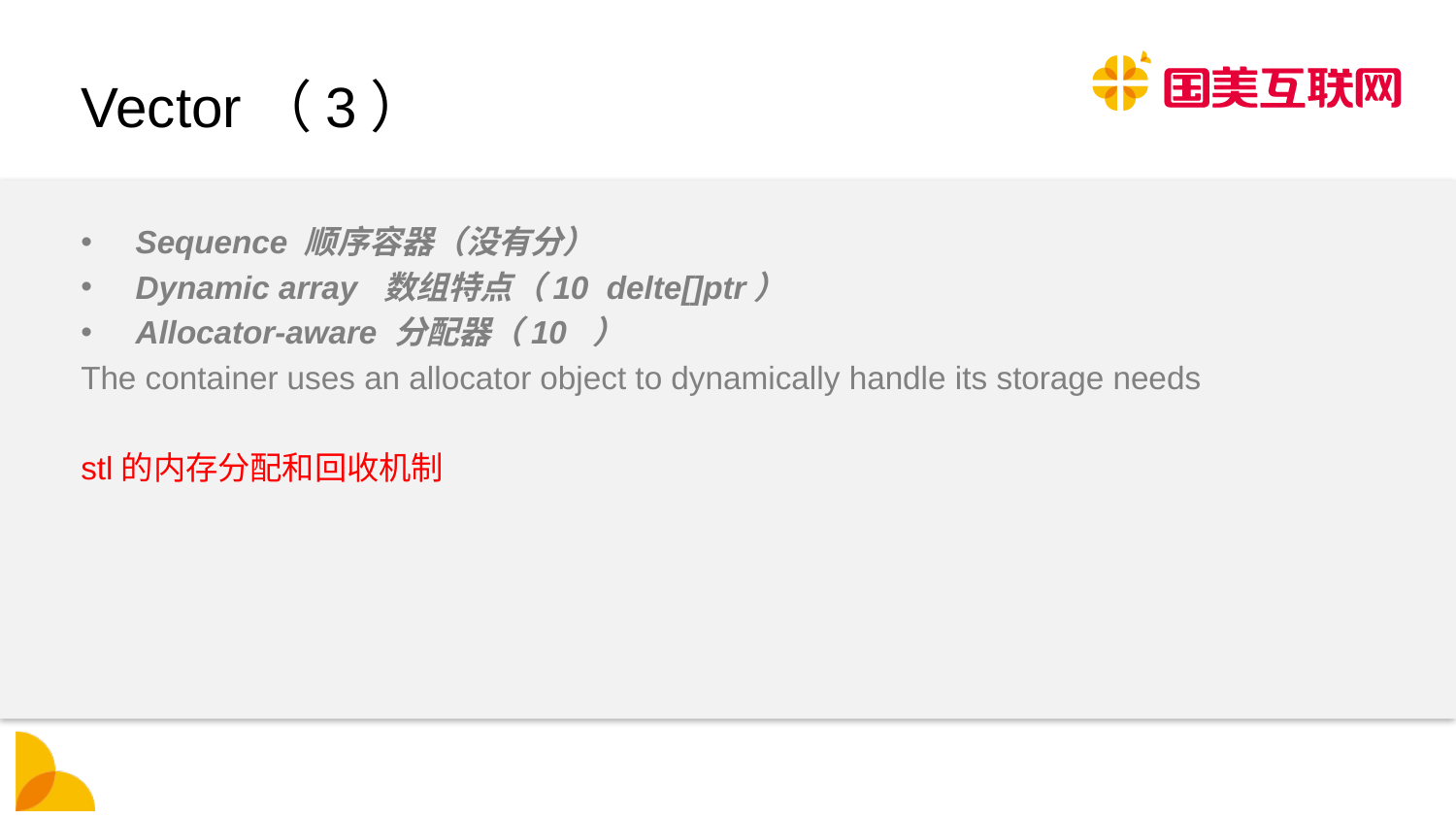

# Vector（3）
Sequence 顺序容器（没有分）
Dynamic array  数组特点（10  delte[]ptr）
Allocator-aware 分配器（10  ）
The container uses an allocator object to dynamically handle its storage needs

stl的内存分配和回收机制